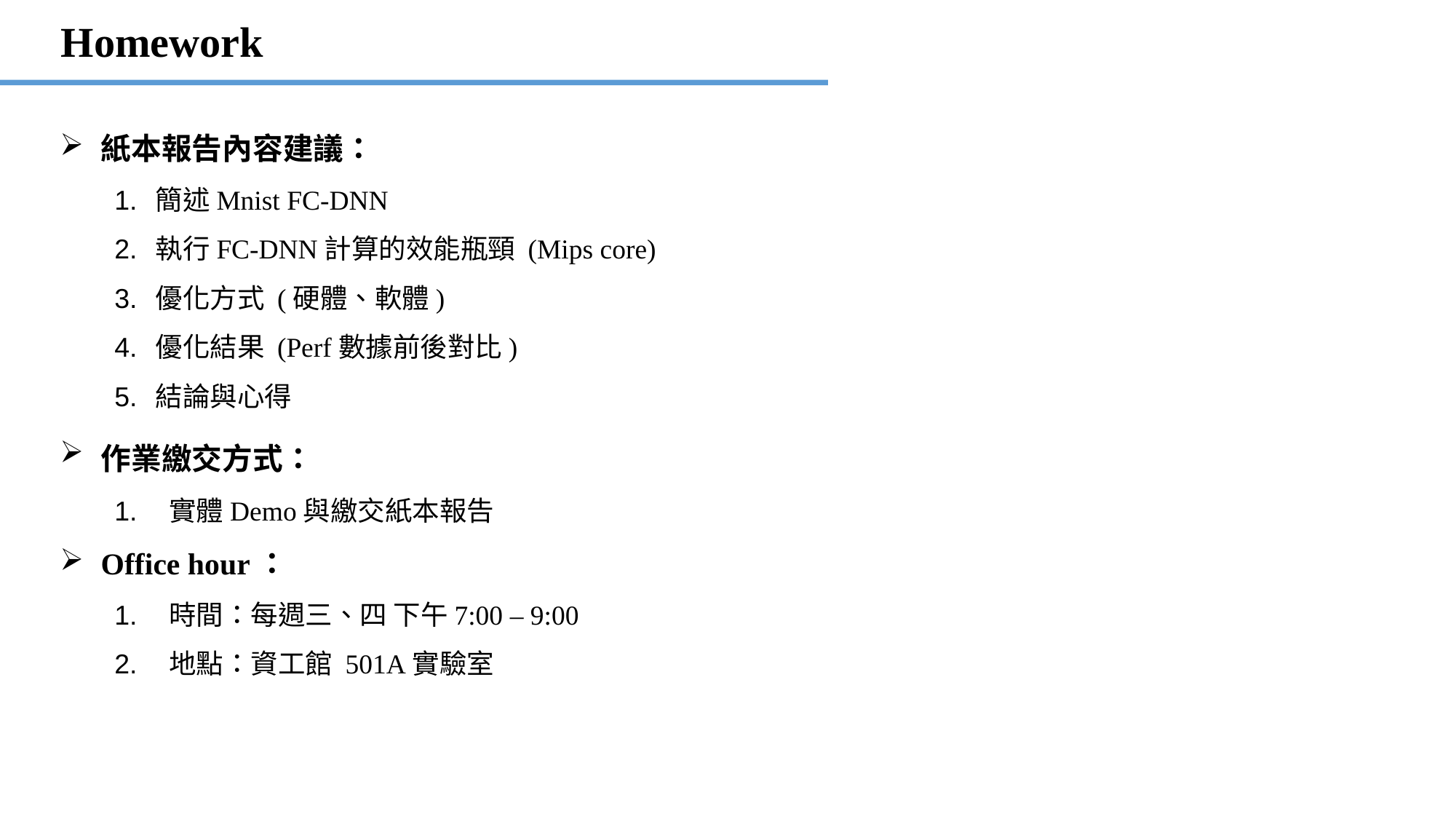

Homework

紙本報告內容建議：
簡述Mnist FC-DNN
執行FC-DNN計算的效能瓶頸 (Mips core)
優化方式 (硬體、軟體)
優化結果 (Perf數據前後對比)
結論與心得
作業繳交方式：
實體Demo與繳交紙本報告
Office hour：
時間：每週三、四 下午7:00 – 9:00
地點：資工館 501A實驗室